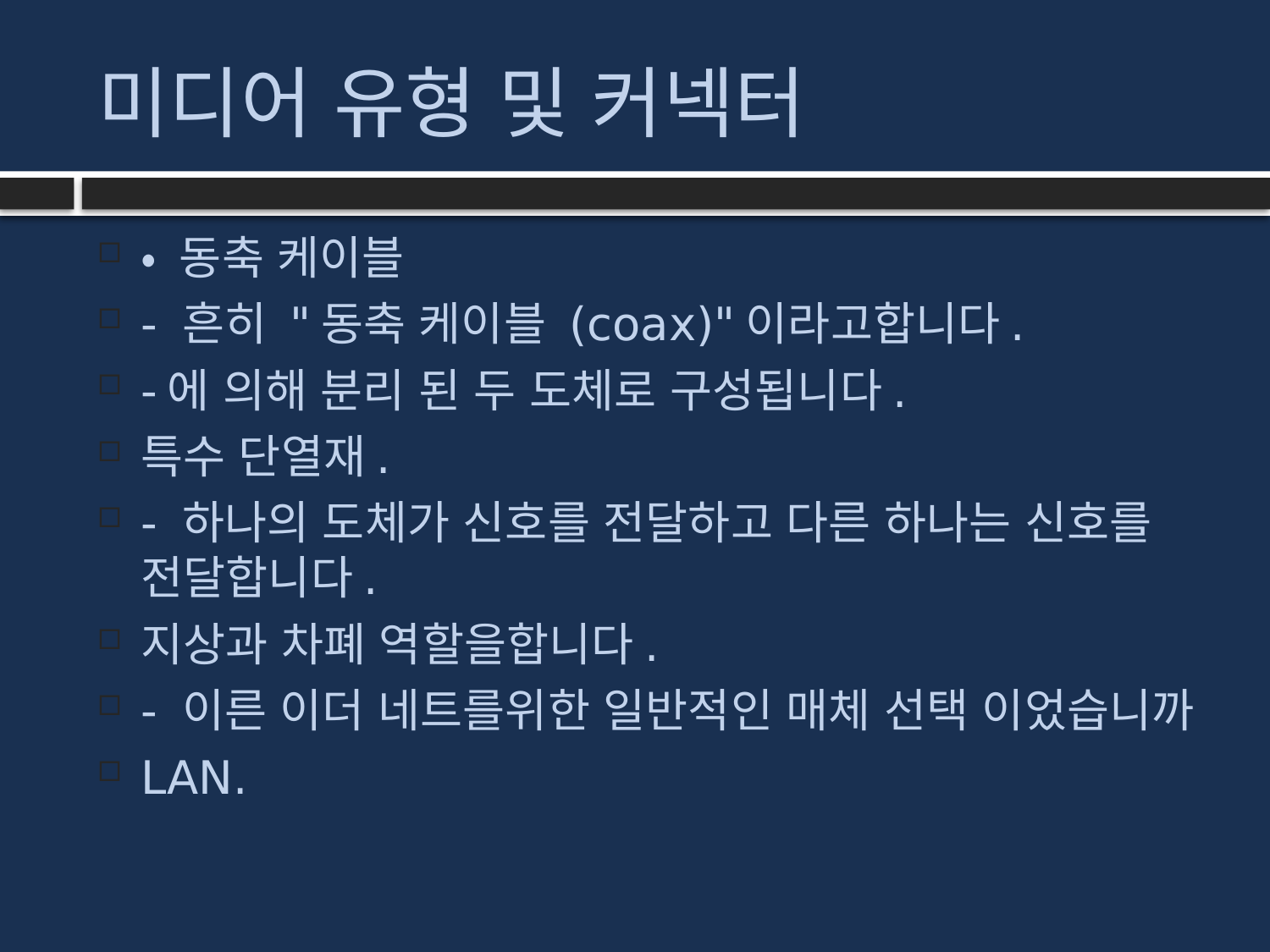

# 미디어 유형 및 커넥터
• 동축 케이블
- 흔히 "동축 케이블 (coax)"이라고합니다.
-에 의해 분리 된 두 도체로 구성됩니다.
특수 단열재.
- 하나의 도체가 신호를 전달하고 다른 하나는 신호를 전달합니다.
지상과 차폐 역할을합니다.
- 이른 이더 네트를위한 일반적인 매체 선택 이었습니까
LAN.